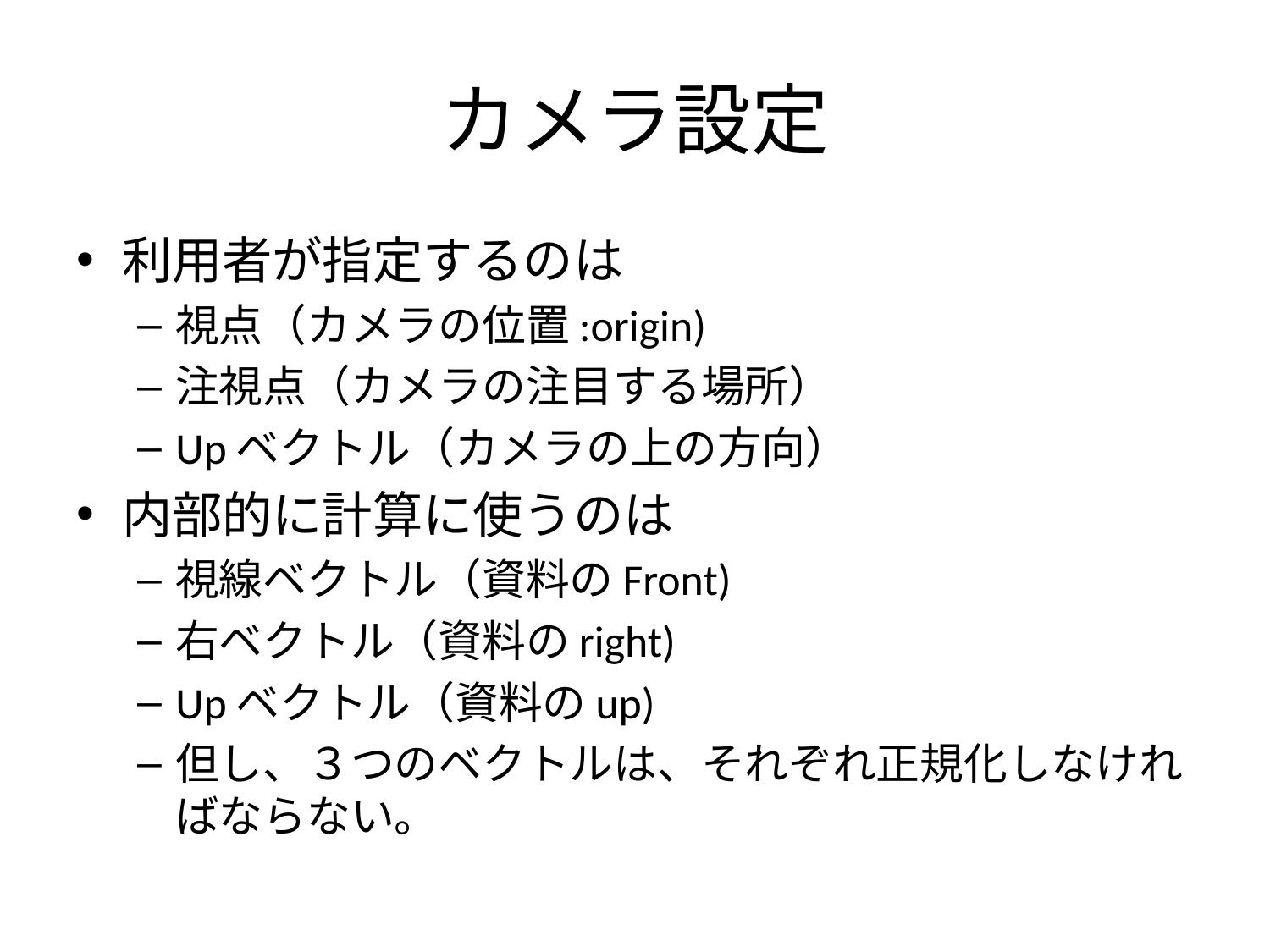

# カメラ設定
利用者が指定するのは
視点（カメラの位置:origin)
注視点（カメラの注目する場所）
Upベクトル（カメラの上の方向）
内部的に計算に使うのは
視線ベクトル（資料のFront)
右ベクトル（資料のright)
Upベクトル（資料のup)
但し、３つのベクトルは、それぞれ正規化しなければならない。